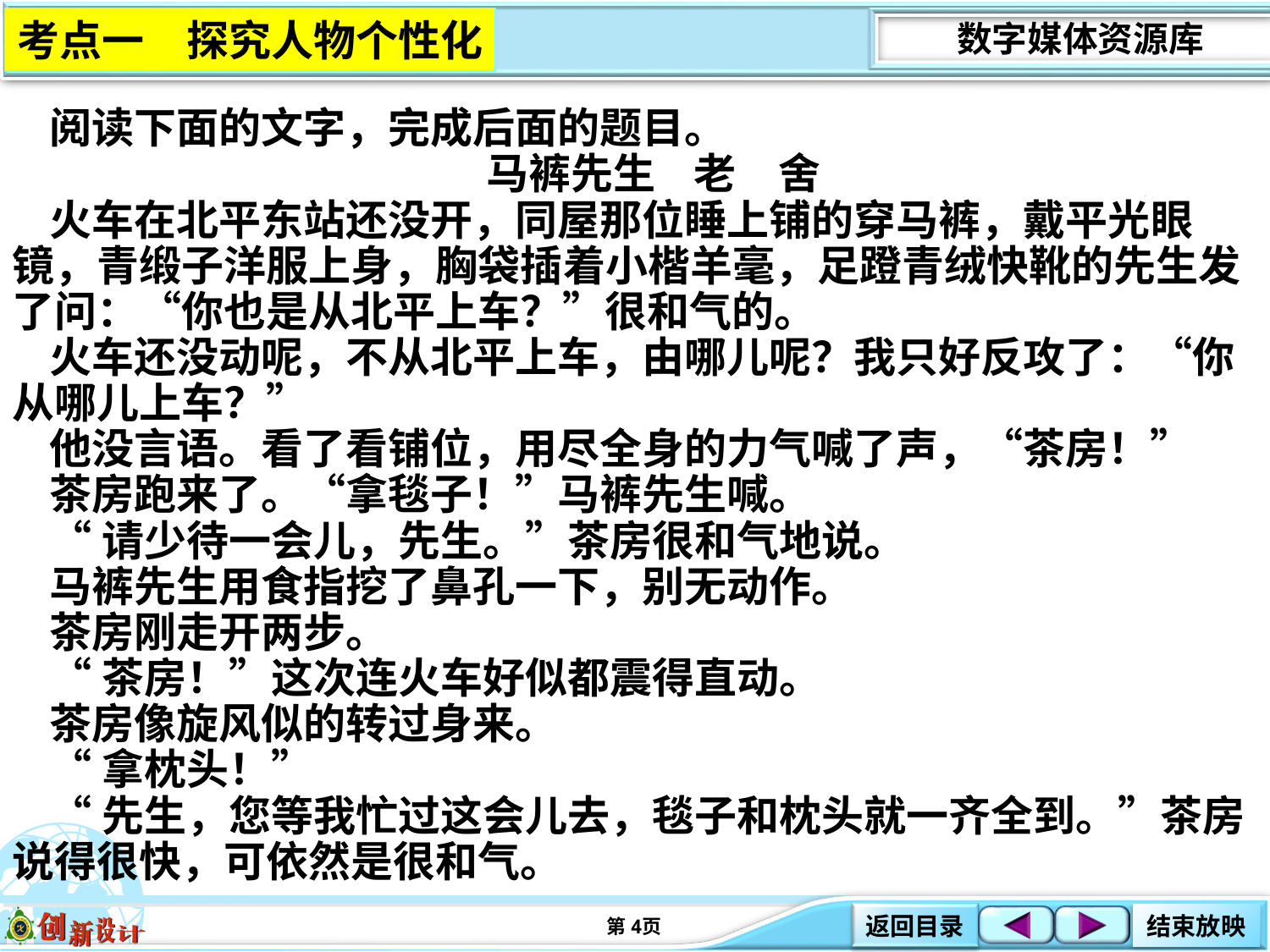

考点一　探究人物个性化
阅读下面的文字，完成后面的题目。
马裤先生    老　舍
火车在北平东站还没开，同屋那位睡上铺的穿马裤，戴平光眼镜，青缎子洋服上身，胸袋插着小楷羊毫，足蹬青绒快靴的先生发了问：“你也是从北平上车？”很和气的。
火车还没动呢，不从北平上车，由哪儿呢？我只好反攻了：“你从哪儿上车？”
他没言语。看了看铺位，用尽全身的力气喊了声，“茶房！”
茶房跑来了。“拿毯子！”马裤先生喊。
“请少待一会儿，先生。”茶房很和气地说。
马裤先生用食指挖了鼻孔一下，别无动作。
茶房刚走开两步。
“茶房！”这次连火车好似都震得直动。
茶房像旋风似的转过身来。
“拿枕头！”
“先生，您等我忙过这会儿去，毯子和枕头就一齐全到。”茶房说得很快，可依然是很和气。